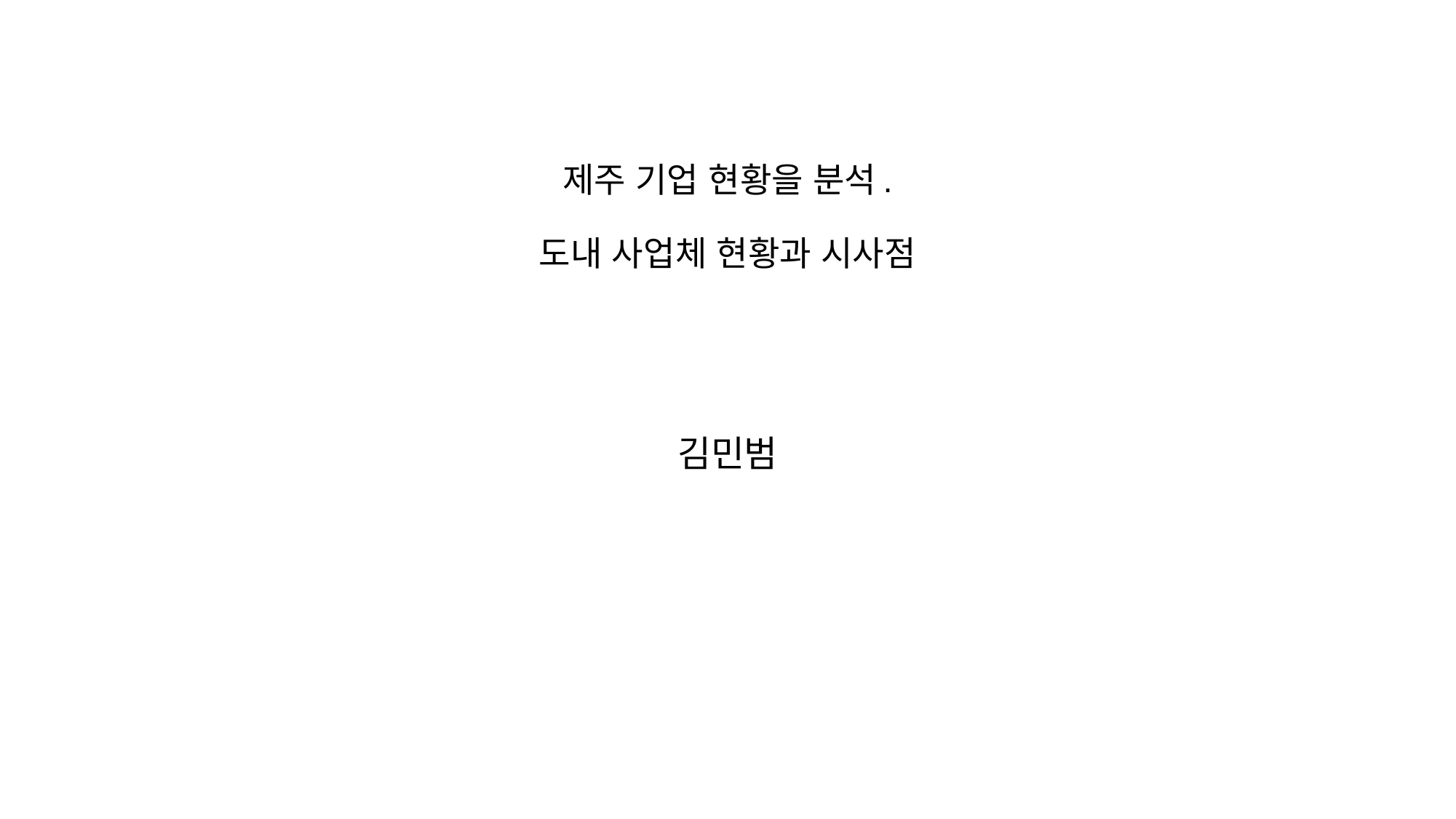

# 제주 기업 현황을 분석. 도내 사업체 현황과 시사점
김민범